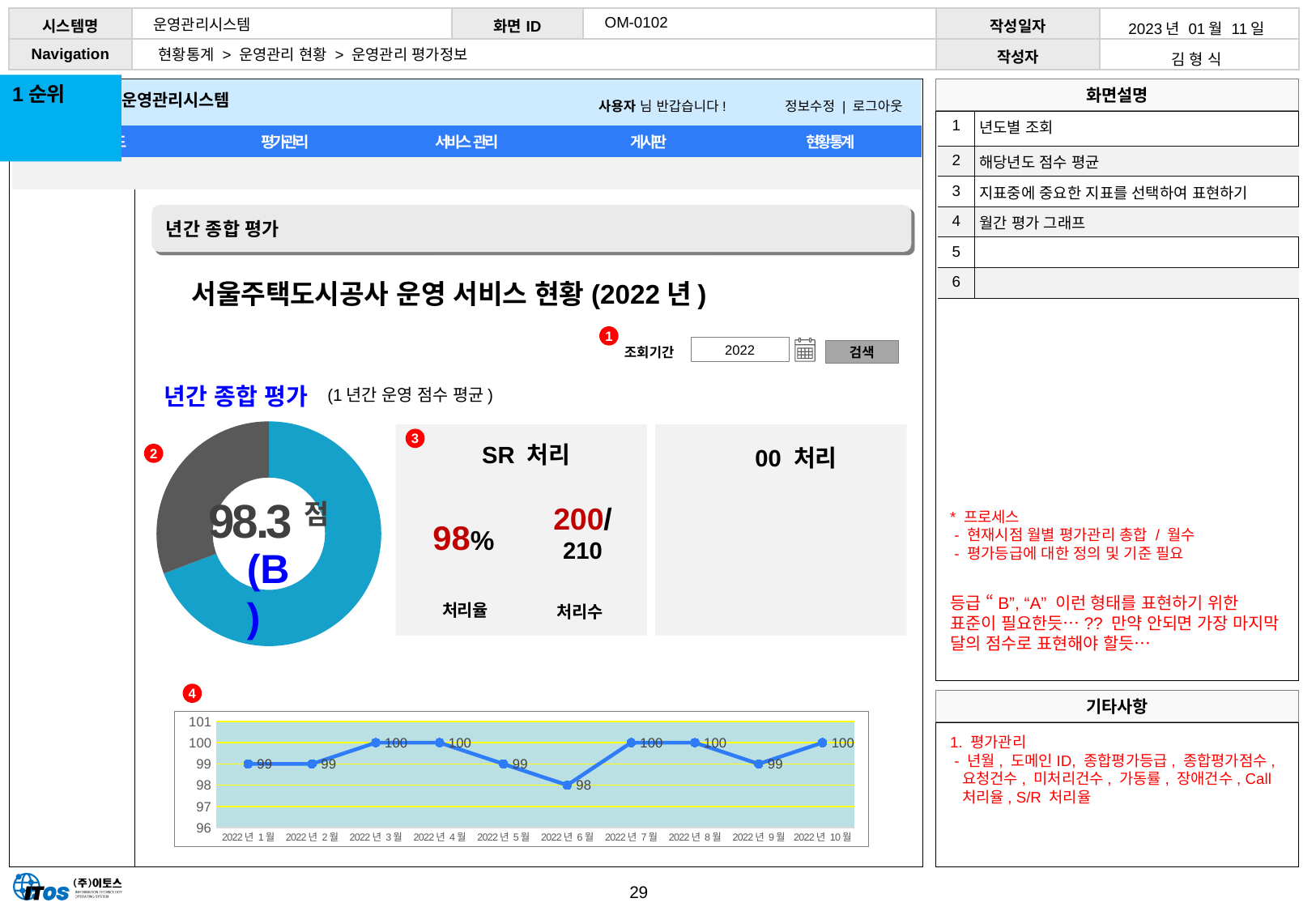

OM-0102
운영관리시스템
| 2023년 01월 11일 |
| --- |
| 김 형 식 |
현황통계 > 운영관리 현황 > 운영관리 평가정보
1순위
| 1 | 년도별 조회 |
| --- | --- |
| 2 | 해당년도 점수 평균 |
| 3 | 지표중에 중요한 지표를 선택하여 표현하기 |
| 4 | 월간 평가 그래프 |
| 5 |  |
| 6 |  |
년간 종합 평가
서울주택도시공사 운영 서비스 현황(2022년)
1
2022

조회기간
검색
년간 종합 평가
(1년간 운영 점수 평균)

### Chart

| Category | Sales |
|---|---|
| 1st Qtr | 7.2 |
| 2nd Qtr | 3.2 |
98.3점

SR 처리
00 처리
200/
210
98%
처리율
처리수
3
2
* 프로세스
 - 현재시점 월별 평가관리 총합 / 월수
 - 평가등급에 대한 정의 및 기준 필요
(B)
등급 “B”, “A” 이런 형태를 표현하기 위한 표준이 필요한듯…?? 만약 안되면 가장 마지막 달의 점수로 표현해야 할듯…
4

### Chart

| Category | 점수 |
|---|---|
| 2022년 1월 | 99.0 |
| 2022년 2월 | 99.0 |
| 2022년 3월 | 100.0 |
| 2022년 4월 | 100.0 |
| 2022년 5월 | 99.0 |
| 2022년 6월 | 98.0 |
| 2022년 7월 | 100.0 |
| 2022년 8월 | 100.0 |
| 2022년 9월 | 99.0 |
| 2022년 10월 | 100.0 |
1. 평가관리
 - 년월, 도메인ID, 종합평가등급, 종합평가점수, 요청건수, 미처리건수, 가동률, 장애건수, Call처리율, S/R 처리율